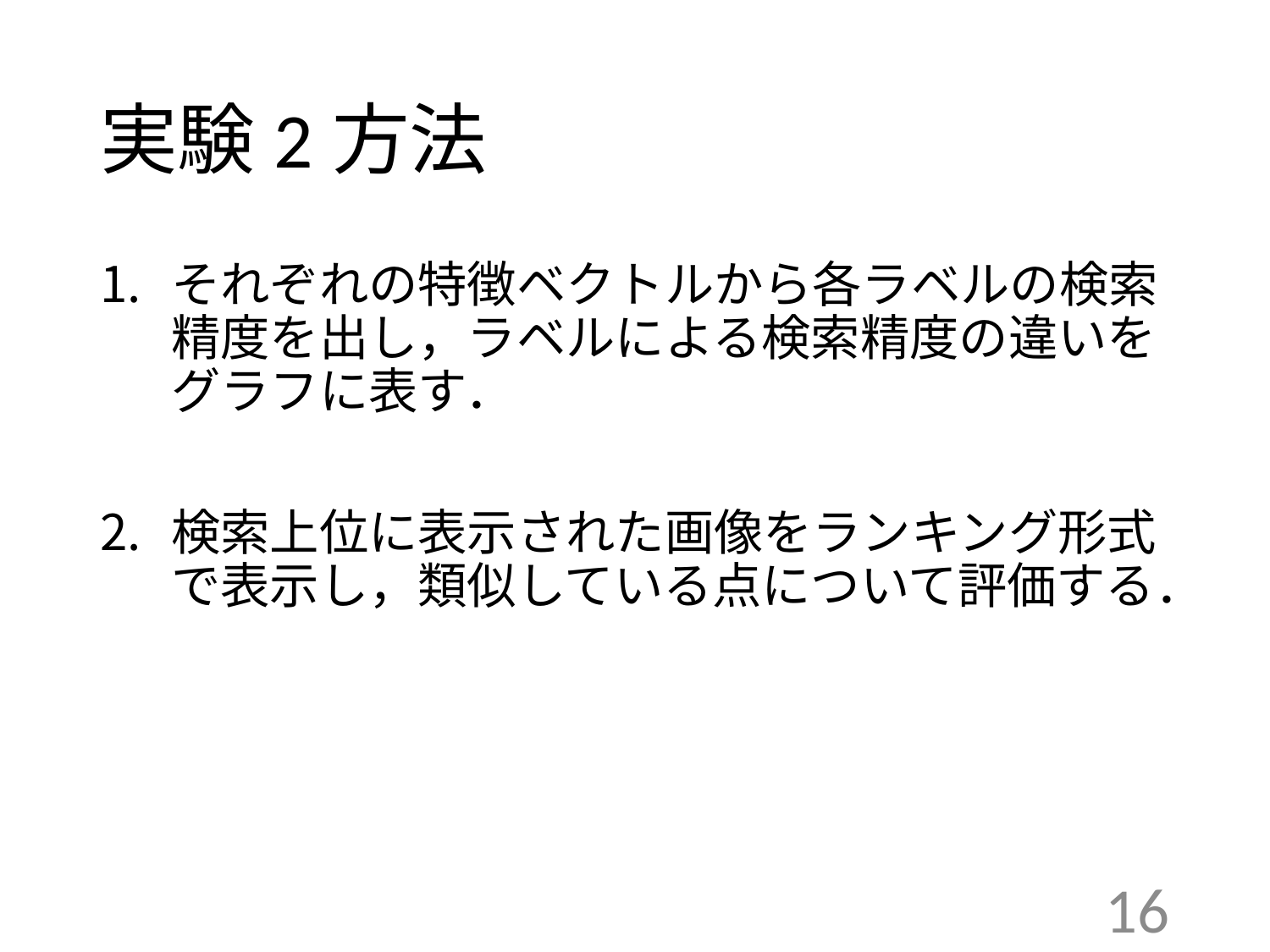

# 実験2方法
それぞれの特徴ベクトルから各ラベルの検索精度を出し，ラベルによる検索精度の違いをグラフに表す．

検索上位に表示された画像をランキング形式で表示し，類似している点について評価する．
16